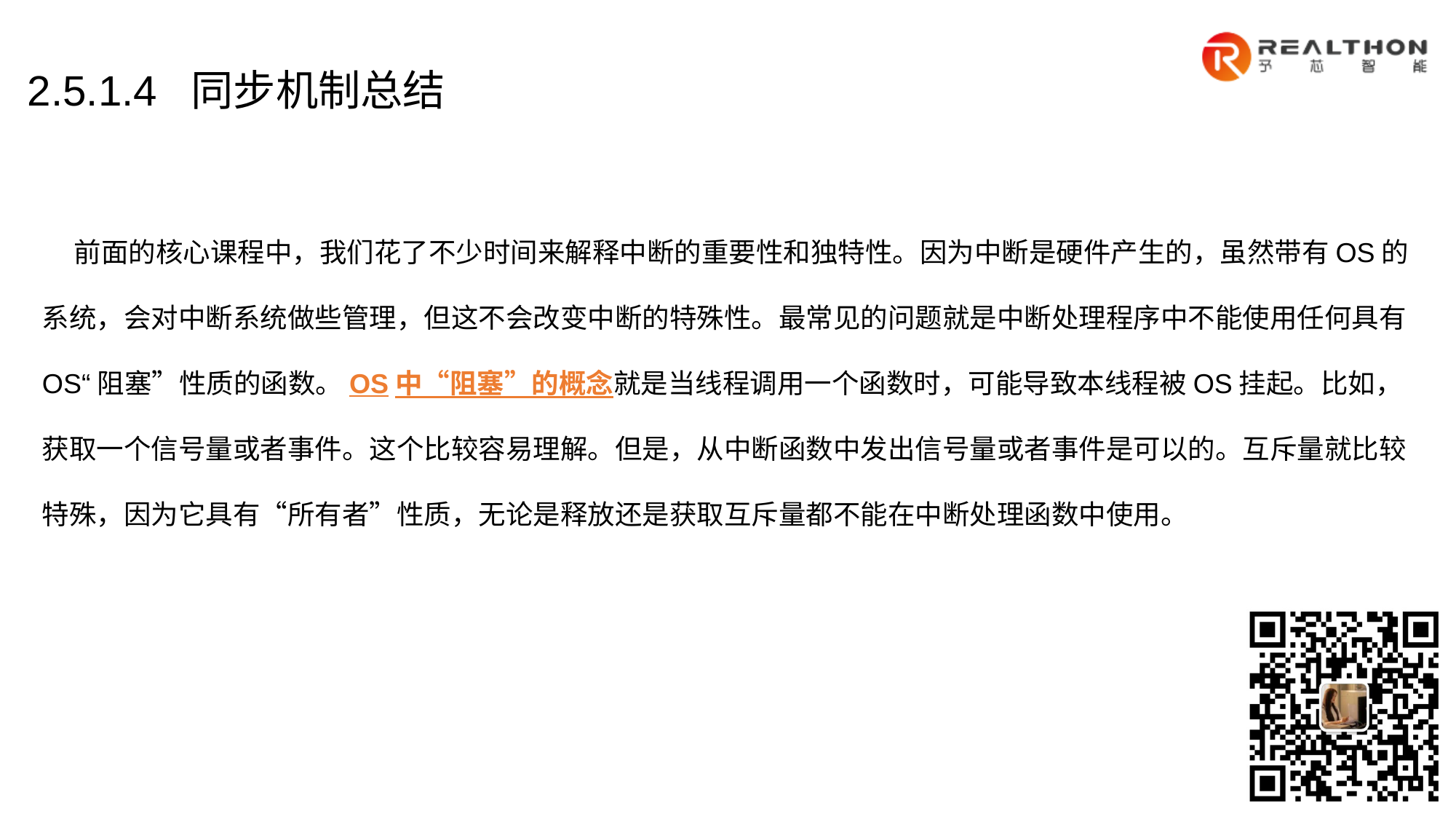

2.5.1.4  同步机制总结
前面的核心课程中，我们花了不少时间来解释中断的重要性和独特性。因为中断是硬件产生的，虽然带有OS的系统，会对中断系统做些管理，但这不会改变中断的特殊性。最常见的问题就是中断处理程序中不能使用任何具有OS“阻塞”性质的函数。OS中“阻塞”的概念就是当线程调用一个函数时，可能导致本线程被OS挂起。比如，获取一个信号量或者事件。这个比较容易理解。但是，从中断函数中发出信号量或者事件是可以的。互斥量就比较特殊，因为它具有“所有者”性质，无论是释放还是获取互斥量都不能在中断处理函数中使用。